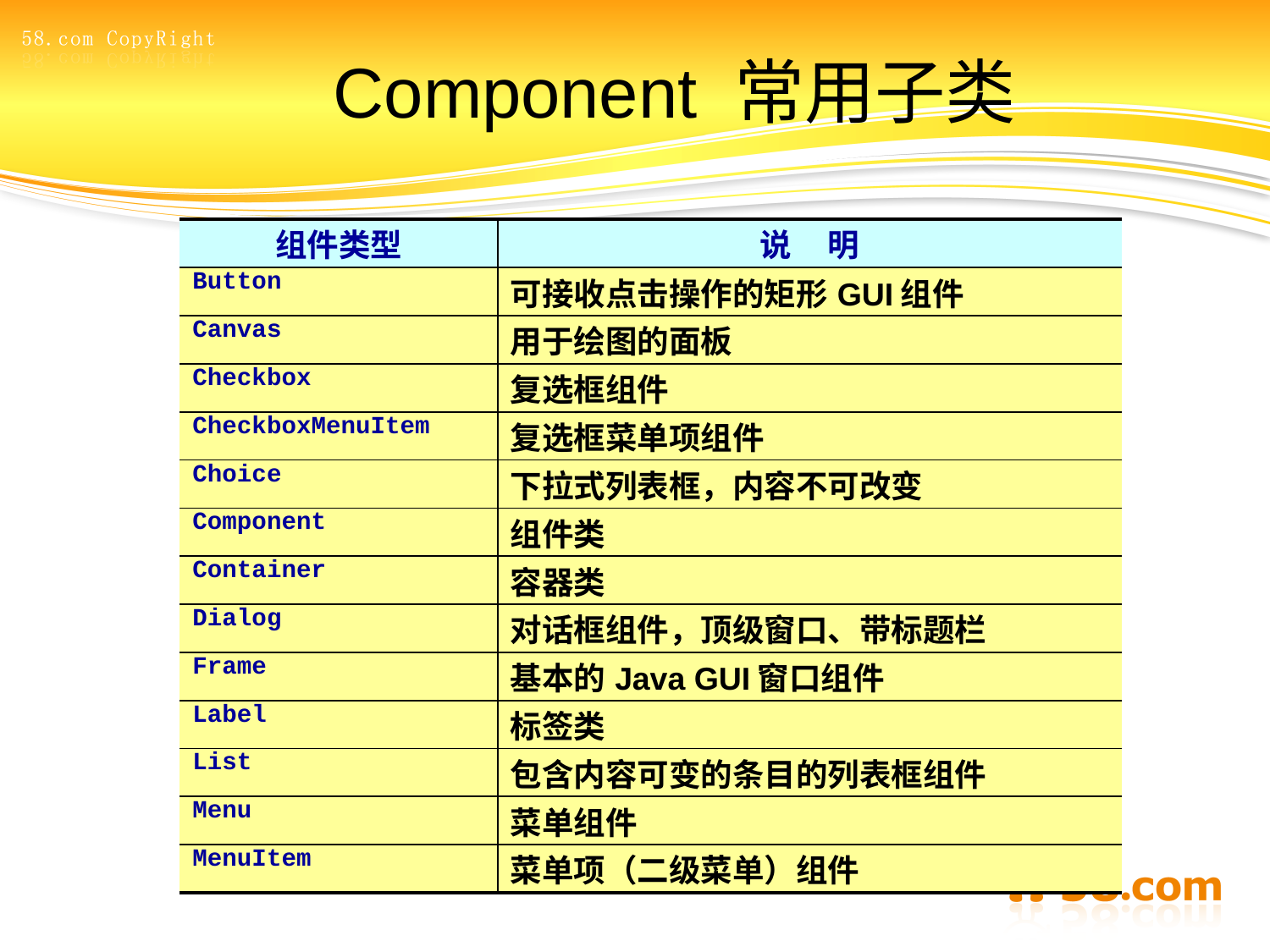

# Component 常用子类
| 组件类型 | 说 明 |
| --- | --- |
| Button | 可接收点击操作的矩形GUI组件 |
| Canvas | 用于绘图的面板 |
| Checkbox | 复选框组件 |
| CheckboxMenuItem | 复选框菜单项组件 |
| Choice | 下拉式列表框，内容不可改变 |
| Component | 组件类 |
| Container | 容器类 |
| Dialog | 对话框组件，顶级窗口、带标题栏 |
| Frame | 基本的Java GUI窗口组件 |
| Label | 标签类 |
| List | 包含内容可变的条目的列表框组件 |
| Menu | 菜单组件 |
| MenuItem | 菜单项（二级菜单）组件 |